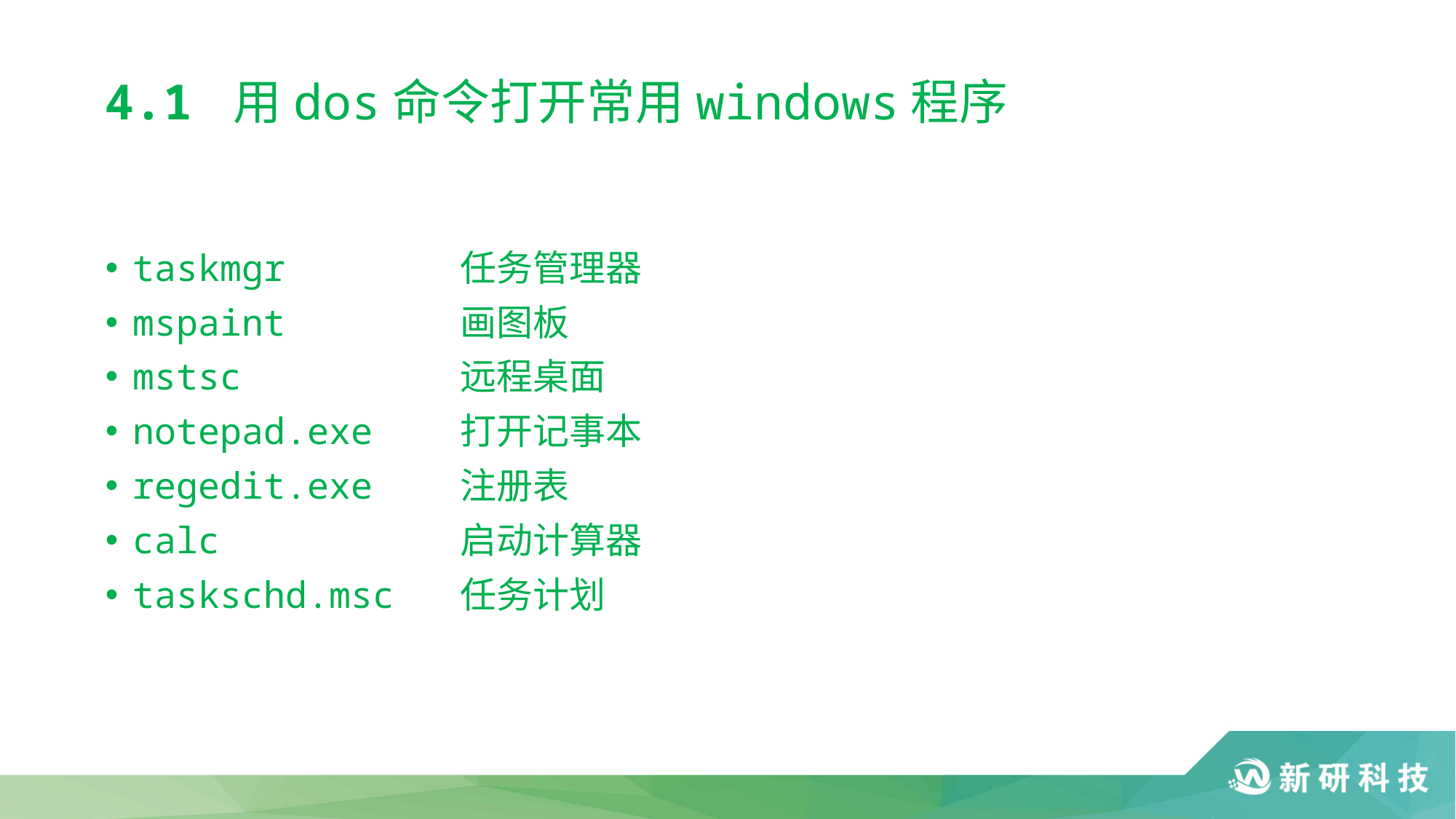

# 4.1 用dos命令打开常用windows程序

taskmgr		任务管理器
mspaint		画图板
mstsc		远程桌面
notepad.exe	打开记事本
regedit.exe	注册表
calc			启动计算器
taskschd.msc	任务计划